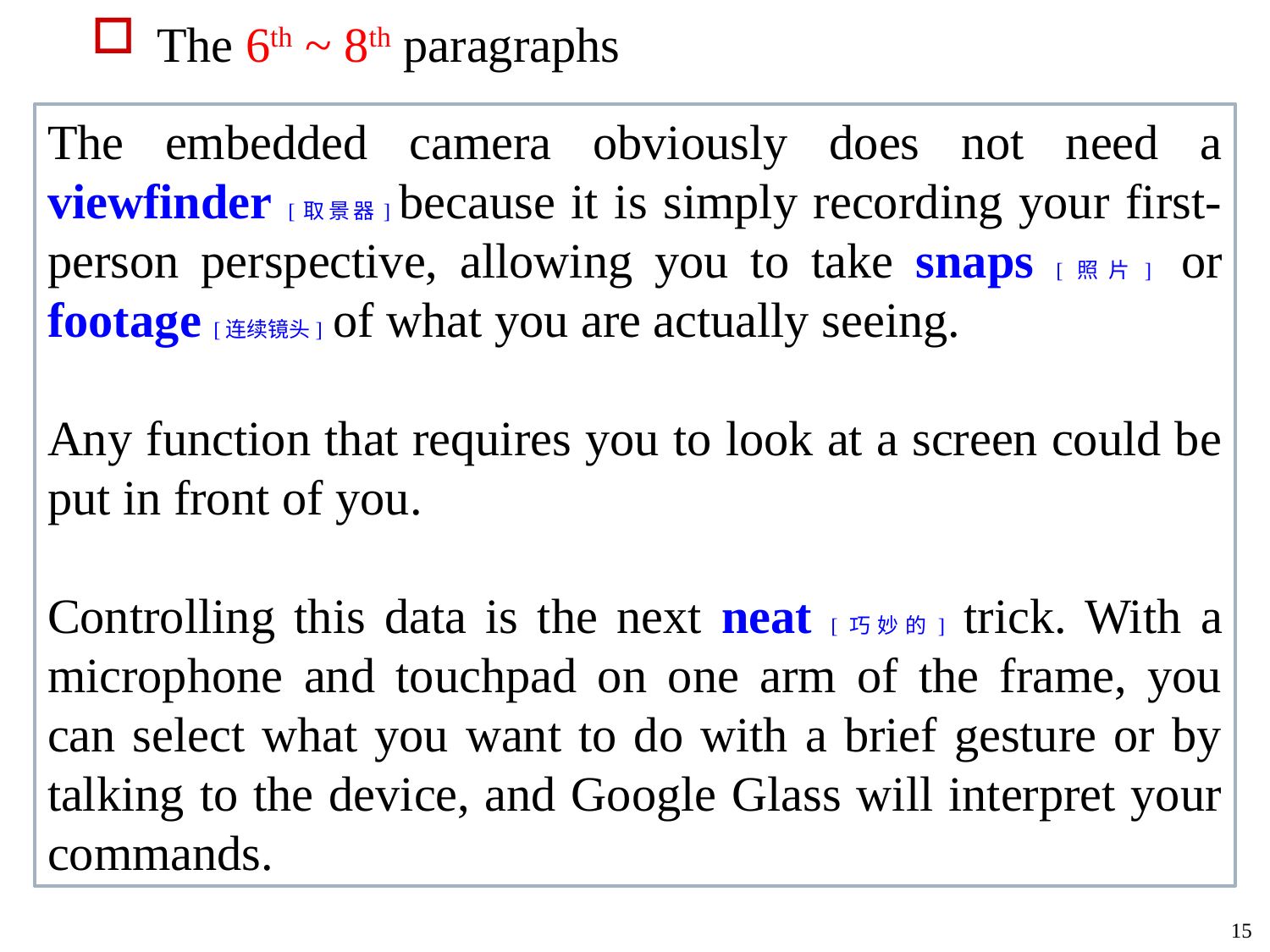

The 6th ~ 8th paragraphs
The embedded camera obviously does not need a viewfinder [取景器] because it is simply recording your first-person perspective, allowing you to take snaps [照片]  or footage [连续镜头]  of what you are actually seeing.

Any function that requires you to look at a screen could be put in front of you.

Controlling this data is the next neat [巧妙的] trick. With a microphone and touchpad on one arm of the frame, you can select what you want to do with a brief gesture or by talking to the device, and Google Glass will interpret your commands.
15